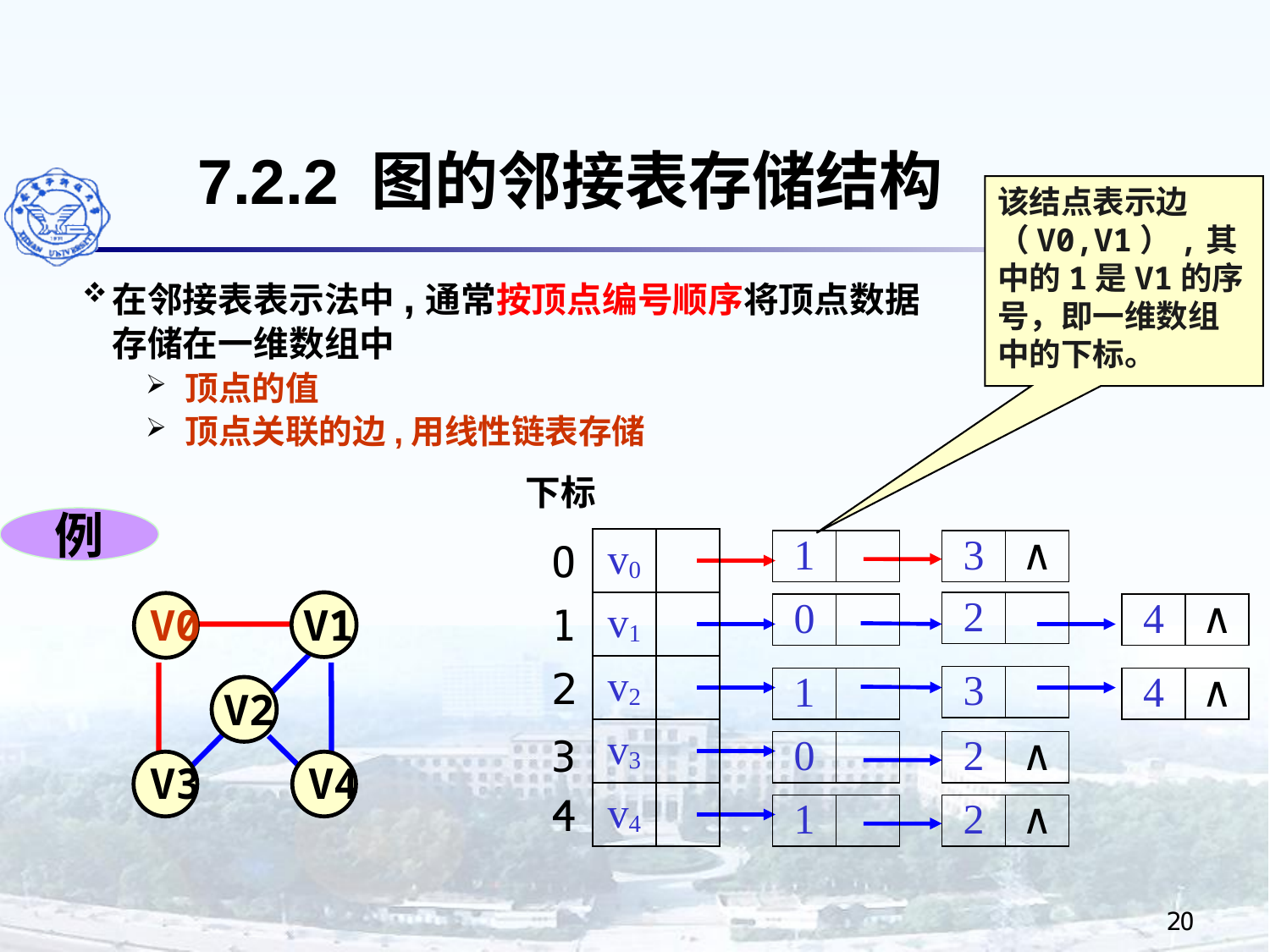

7.2.2 图的邻接表存储结构
该结点表示边（V0,V1）,其中的1是V1的序号，即一维数组中的下标。
在邻接表表示法中,通常按顶点编号顺序将顶点数据存储在一维数组中
顶点的值
顶点关联的边,用线性链表存储
下标
例
0
v0

1

3
∧

 V0

 V1

 V2

 V3

 V4

1
v1

2

0

4
∧

2
v2

3

1

4
∧

v3

3
0

2
∧

4
v4

1

2
∧

20